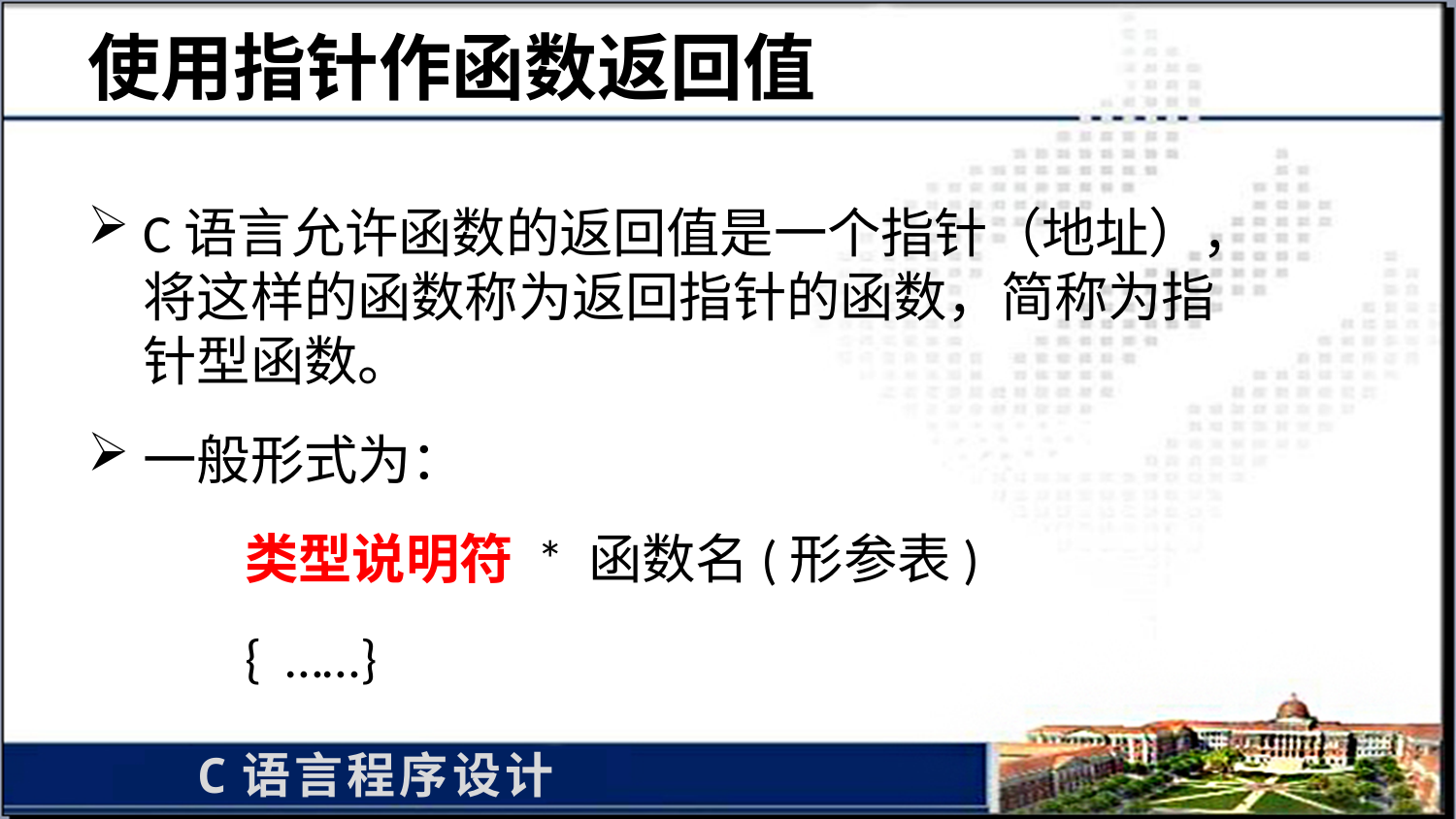

# 使用指针作函数返回值
C语言允许函数的返回值是一个指针（地址），将这样的函数称为返回指针的函数，简称为指针型函数。
一般形式为：
            类型说明符 * 函数名(形参表)
             {  ……}